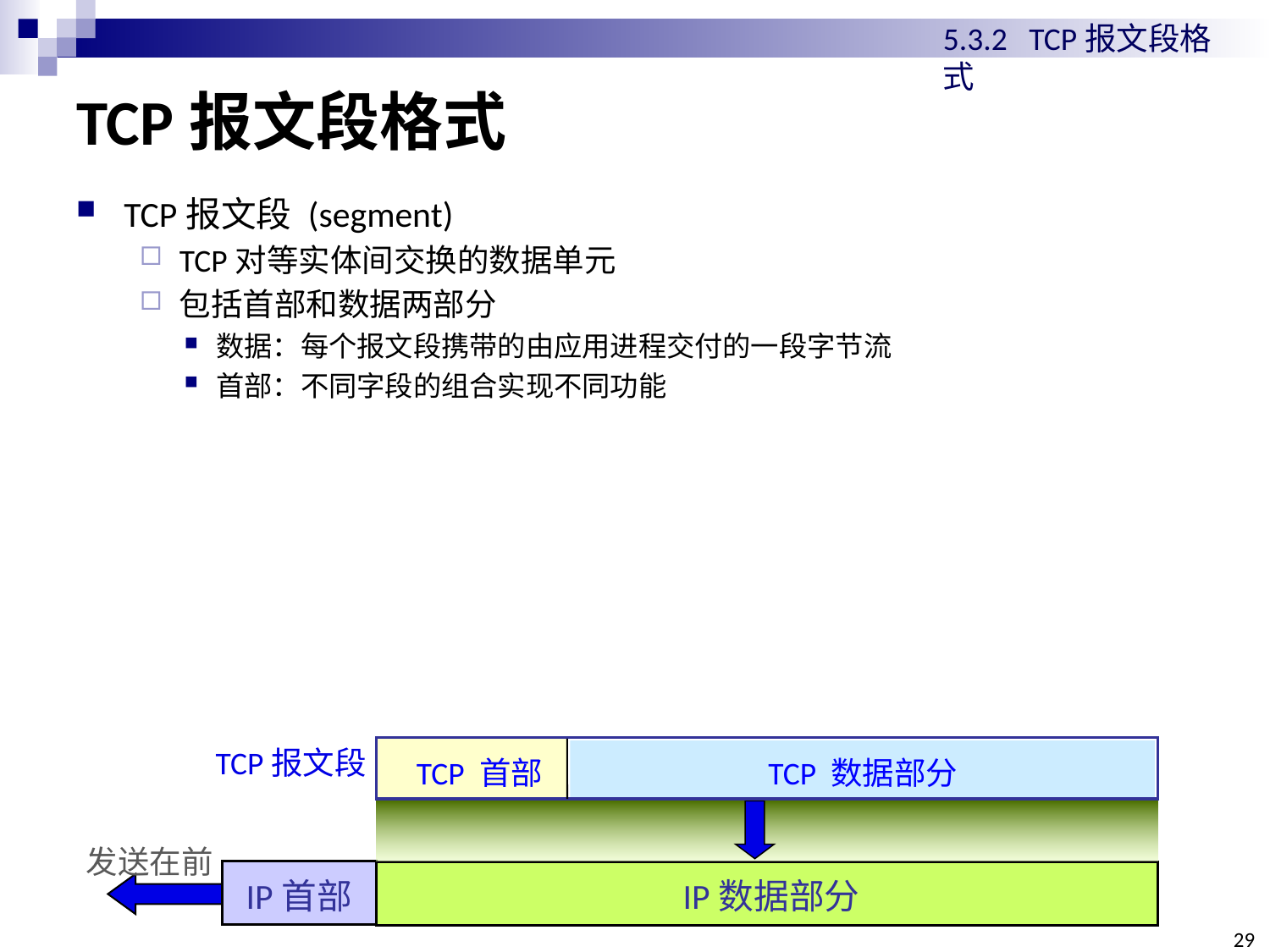

5.3.2   TCP报文段格式
# TCP报文段格式
TCP报文段 (segment)
TCP对等实体间交换的数据单元
包括首部和数据两部分
数据：每个报文段携带的由应用进程交付的一段字节流
首部：不同字段的组合实现不同功能
TCP报文段

TCP 首部
TCP 数据部分

发送在前

IP首部
IP数据部分

29